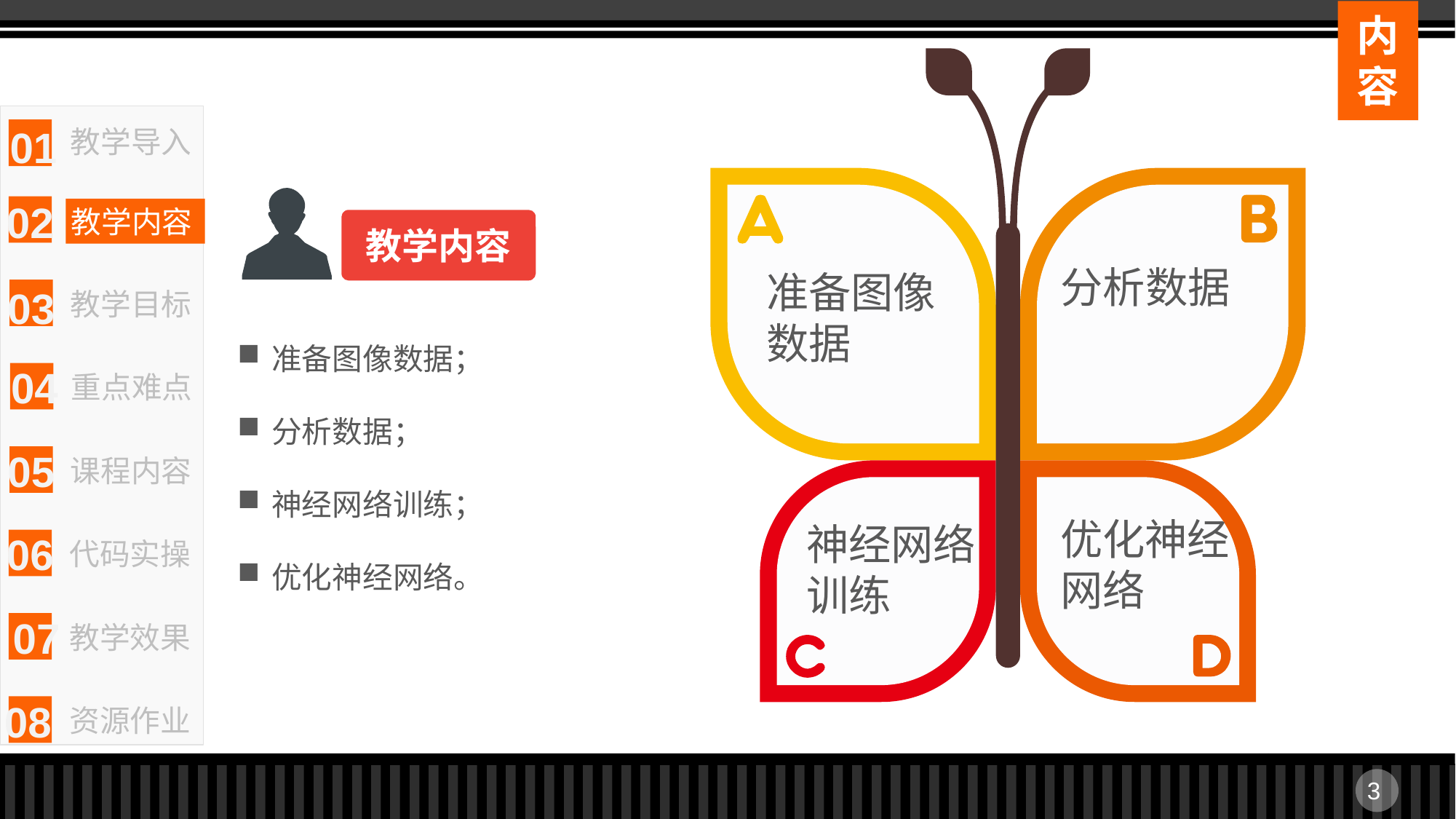

内容

分析数据
准备图像数据
优化神经网络
神经网络
训练

教学内容
准备图像数据；
分析数据；
神经网络训练；
优化神经网络。